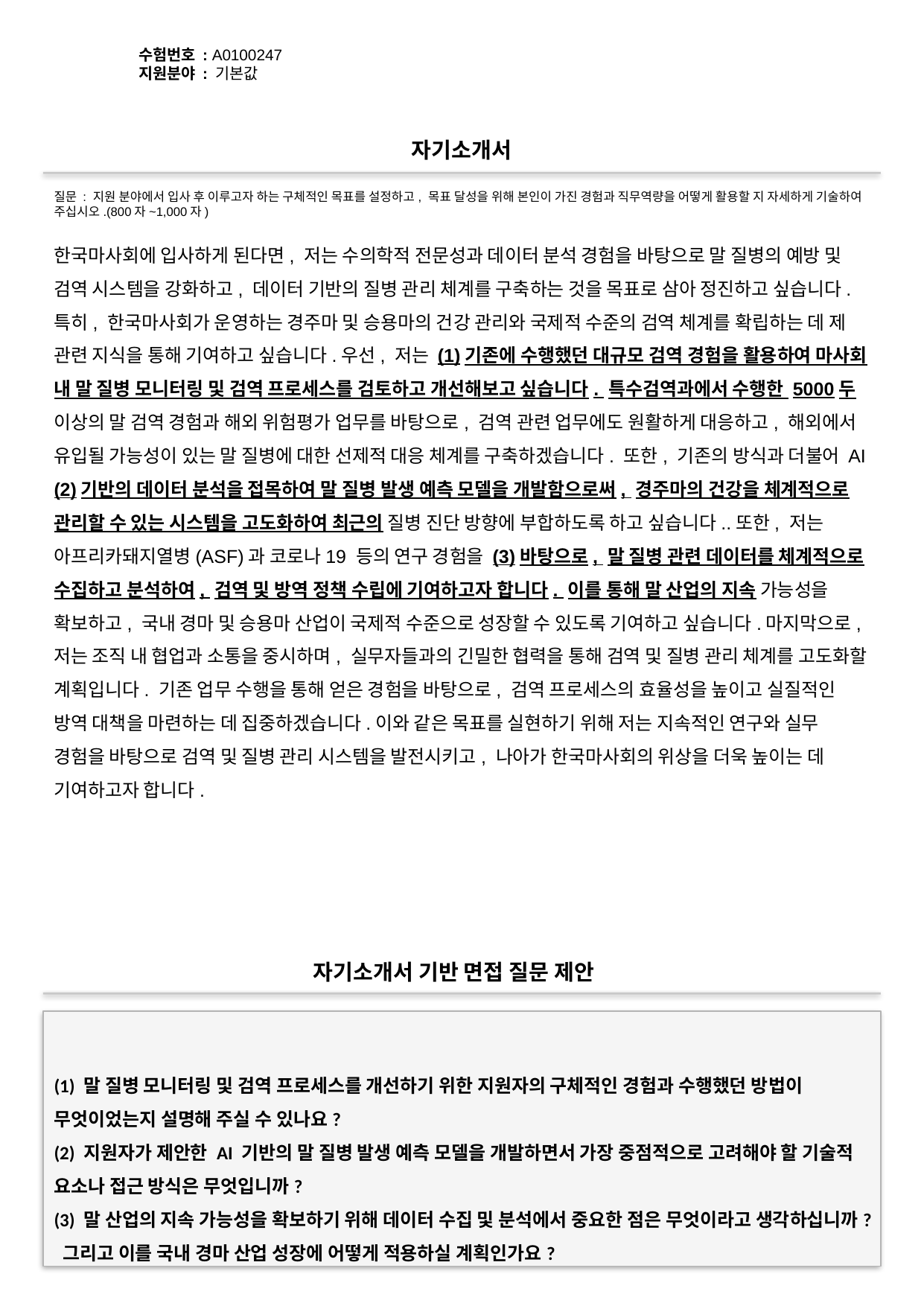

수험번호 : A0100247
지원분야 : 기본값
#

자기소개서

질문 : 지원 분야에서 입사 후 이루고자 하는 구체적인 목표를 설정하고, 목표 달성을 위해 본인이 가진 경험과 직무역량을 어떻게 활용할 지 자세하게 기술하여 주십시오.(800자~1,000자)

한국마사회에 입사하게 된다면, 저는 수의학적 전문성과 데이터 분석 경험을 바탕으로 말 질병의 예방 및 검역 시스템을 강화하고, 데이터 기반의 질병 관리 체계를 구축하는 것을 목표로 삼아 정진하고 싶습니다. 특히, 한국마사회가 운영하는 경주마 및 승용마의 건강 관리와 국제적 수준의 검역 체계를 확립하는 데 제 관련 지식을 통해 기여하고 싶습니다.우선, 저는 (1)기존에 수행했던 대규모 검역 경험을 활용하여 마사회 내 말 질병 모니터링 및 검역 프로세스를 검토하고 개선해보고 싶습니다. 특수검역과에서 수행한 5000두 이상의 말 검역 경험과 해외 위험평가 업무를 바탕으로, 검역 관련 업무에도 원활하게 대응하고, 해외에서 유입될 가능성이 있는 말 질병에 대한 선제적 대응 체계를 구축하겠습니다. 또한, 기존의 방식과 더불어 AI (2)기반의 데이터 분석을 접목하여 말 질병 발생 예측 모델을 개발함으로써, 경주마의 건강을 체계적으로 관리할 수 있는 시스템을 고도화하여 최근의 질병 진단 방향에 부합하도록 하고 싶습니다..또한, 저는 아프리카돼지열병(ASF)과 코로나19 등의 연구 경험을 (3)바탕으로, 말 질병 관련 데이터를 체계적으로 수집하고 분석하여, 검역 및 방역 정책 수립에 기여하고자 합니다. 이를 통해 말 산업의 지속 가능성을 확보하고, 국내 경마 및 승용마 산업이 국제적 수준으로 성장할 수 있도록 기여하고 싶습니다.마지막으로, 저는 조직 내 협업과 소통을 중시하며, 실무자들과의 긴밀한 협력을 통해 검역 및 질병 관리 체계를 고도화할 계획입니다. 기존 업무 수행을 통해 얻은 경험을 바탕으로, 검역 프로세스의 효율성을 높이고 실질적인 방역 대책을 마련하는 데 집중하겠습니다.이와 같은 목표를 실현하기 위해 저는 지속적인 연구와 실무 경험을 바탕으로 검역 및 질병 관리 시스템을 발전시키고, 나아가 한국마사회의 위상을 더욱 높이는 데 기여하고자 합니다.

자기소개서 기반 면접 질문 제안

(1) 말 질병 모니터링 및 검역 프로세스를 개선하기 위한 지원자의 구체적인 경험과 수행했던 방법이 무엇이었는지 설명해 주실 수 있나요?
(2) 지원자가 제안한 AI 기반의 말 질병 발생 예측 모델을 개발하면서 가장 중점적으로 고려해야 할 기술적 요소나 접근 방식은 무엇입니까?
(3) 말 산업의 지속 가능성을 확보하기 위해 데이터 수집 및 분석에서 중요한 점은 무엇이라고 생각하십니까? 그리고 이를 국내 경마 산업 성장에 어떻게 적용하실 계획인가요?